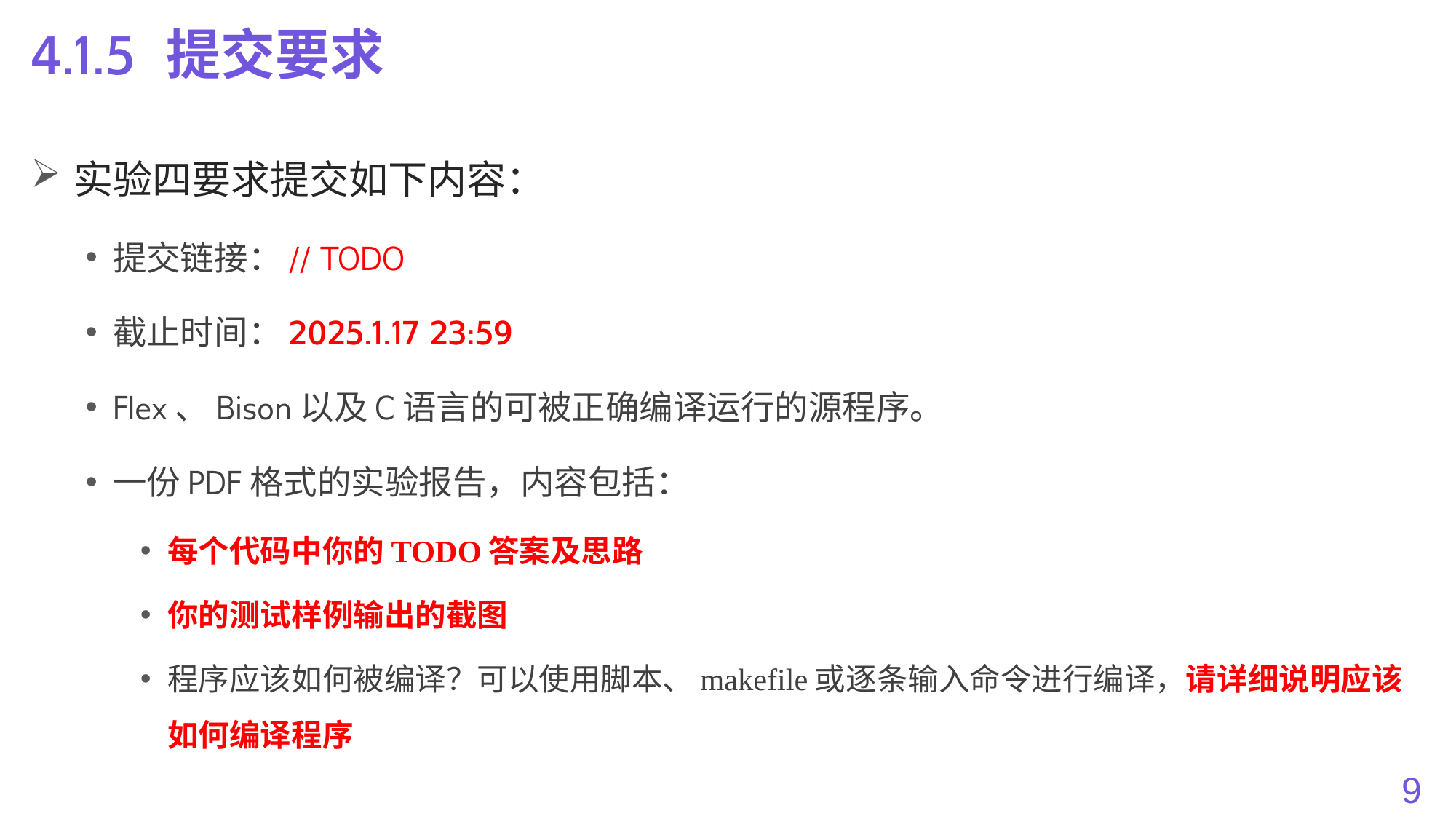

# 4.1.5 提交要求
实验四要求提交如下内容：
提交链接：// TODO
截止时间：2025.1.17 23:59
Flex、Bison以及C语言的可被正确编译运行的源程序。
一份PDF格式的实验报告，内容包括：
每个代码中你的TODO答案及思路
你的测试样例输出的截图
程序应该如何被编译？可以使用脚本、makefile或逐条输入命令进行编译，请详细说明应该如何编译程序
9